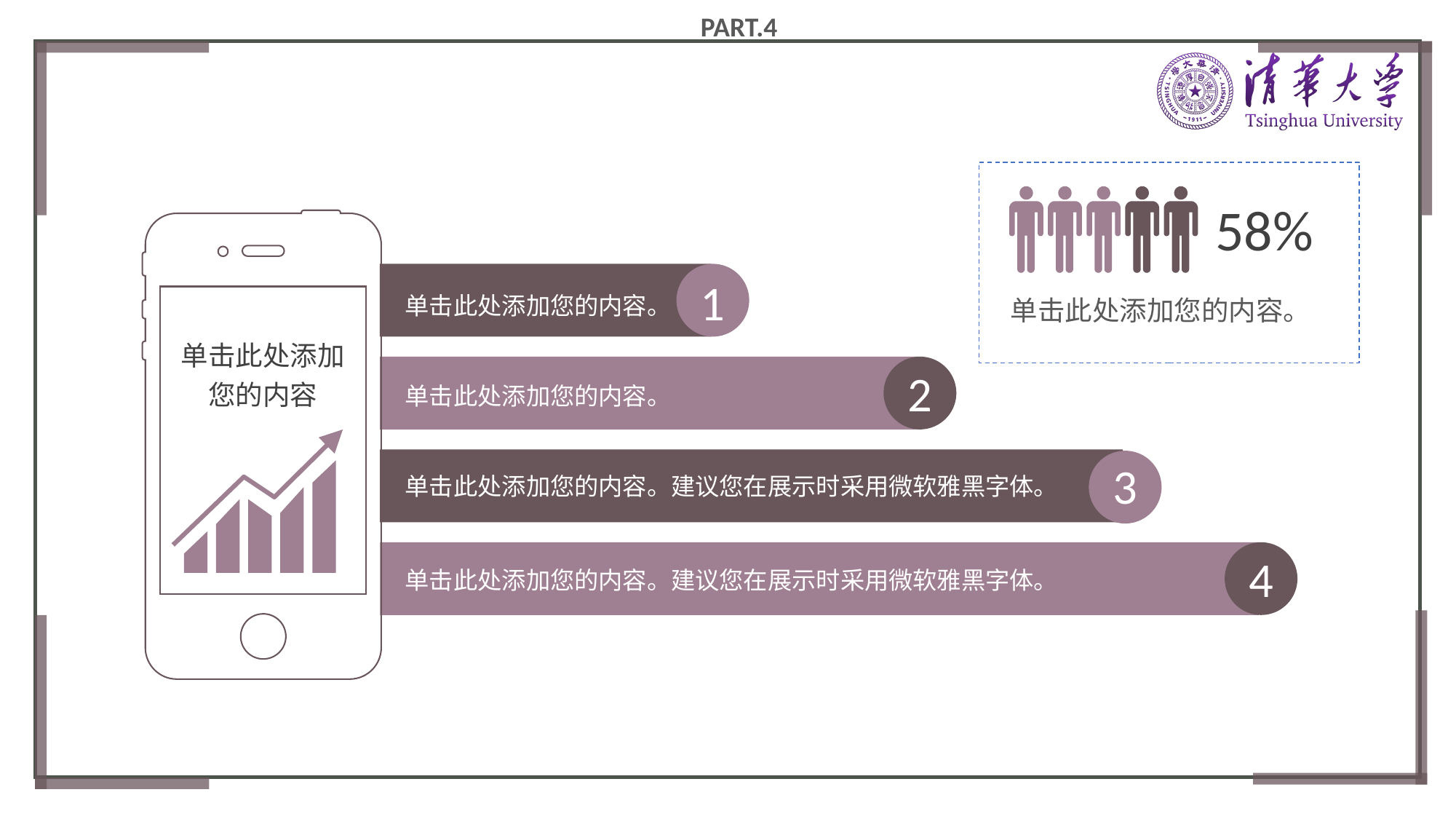

PART.4

58%

1
单击此处添加您的内容。
单击此处添加您的内容。
单击此处添加您的内容

2
单击此处添加您的内容。

3
单击此处添加您的内容。建议您在展示时采用微软雅黑字体。

4
单击此处添加您的内容。建议您在展示时采用微软雅黑字体。